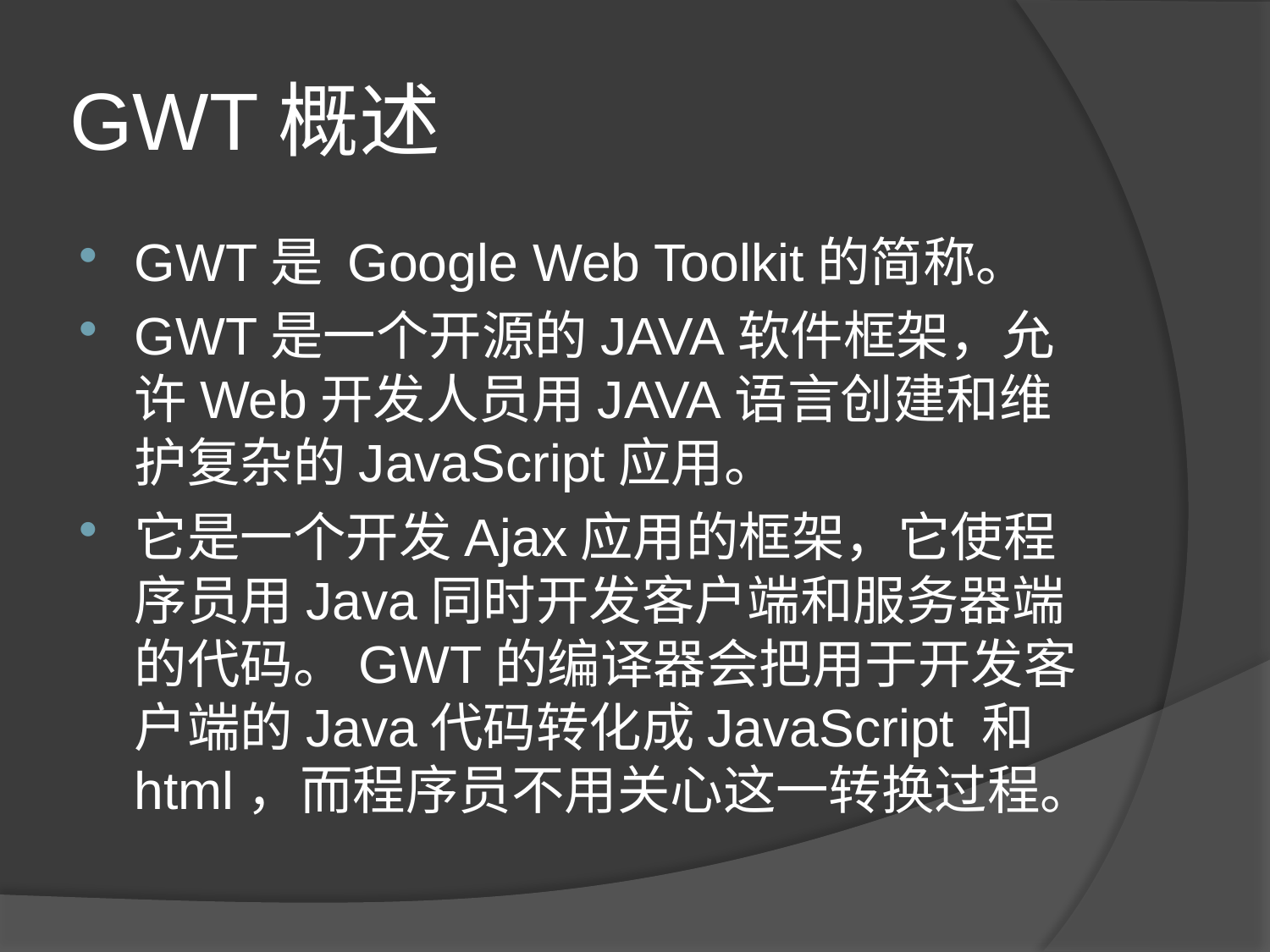

# GWT概述
GWT是 Google Web Toolkit的简称。
GWT是一个开源的JAVA软件框架，允许Web开发人员用JAVA语言创建和维护复杂的JavaScript应用。
它是一个开发Ajax应用的框架，它使程序员用Java同时开发客户端和服务器端的代码。GWT的编译器会把用于开发客户端的Java代码转化成JavaScript 和html，而程序员不用关心这一转换过程。